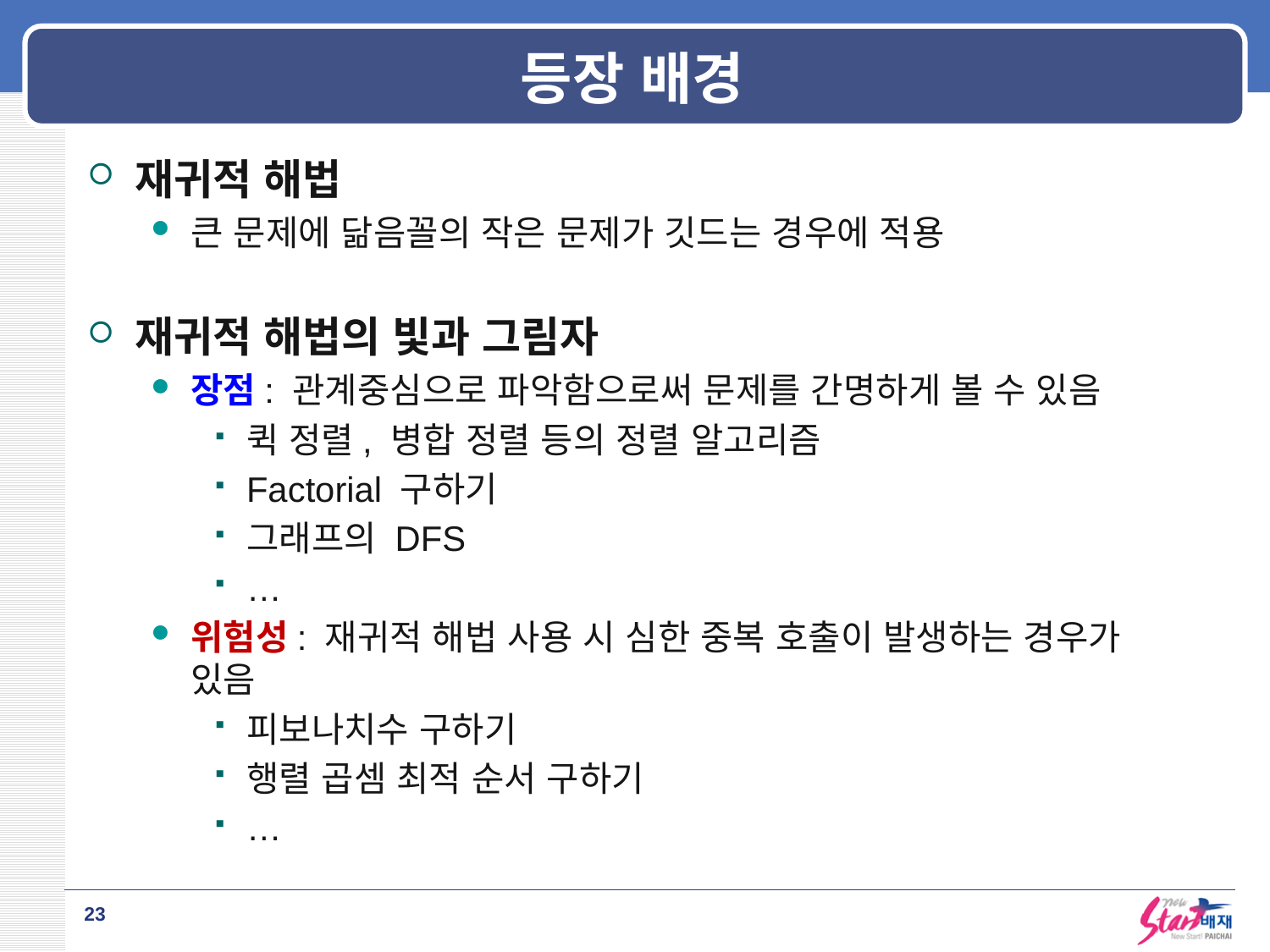

# 등장 배경
재귀적 해법
큰 문제에 닮음꼴의 작은 문제가 깃드는 경우에 적용

재귀적 해법의 빛과 그림자
장점: 관계중심으로 파악함으로써 문제를 간명하게 볼 수 있음
퀵 정렬, 병합 정렬 등의 정렬 알고리즘
Factorial 구하기
그래프의 DFS
…
위험성: 재귀적 해법 사용 시 심한 중복 호출이 발생하는 경우가 있음
피보나치수 구하기
행렬 곱셈 최적 순서 구하기
…
23